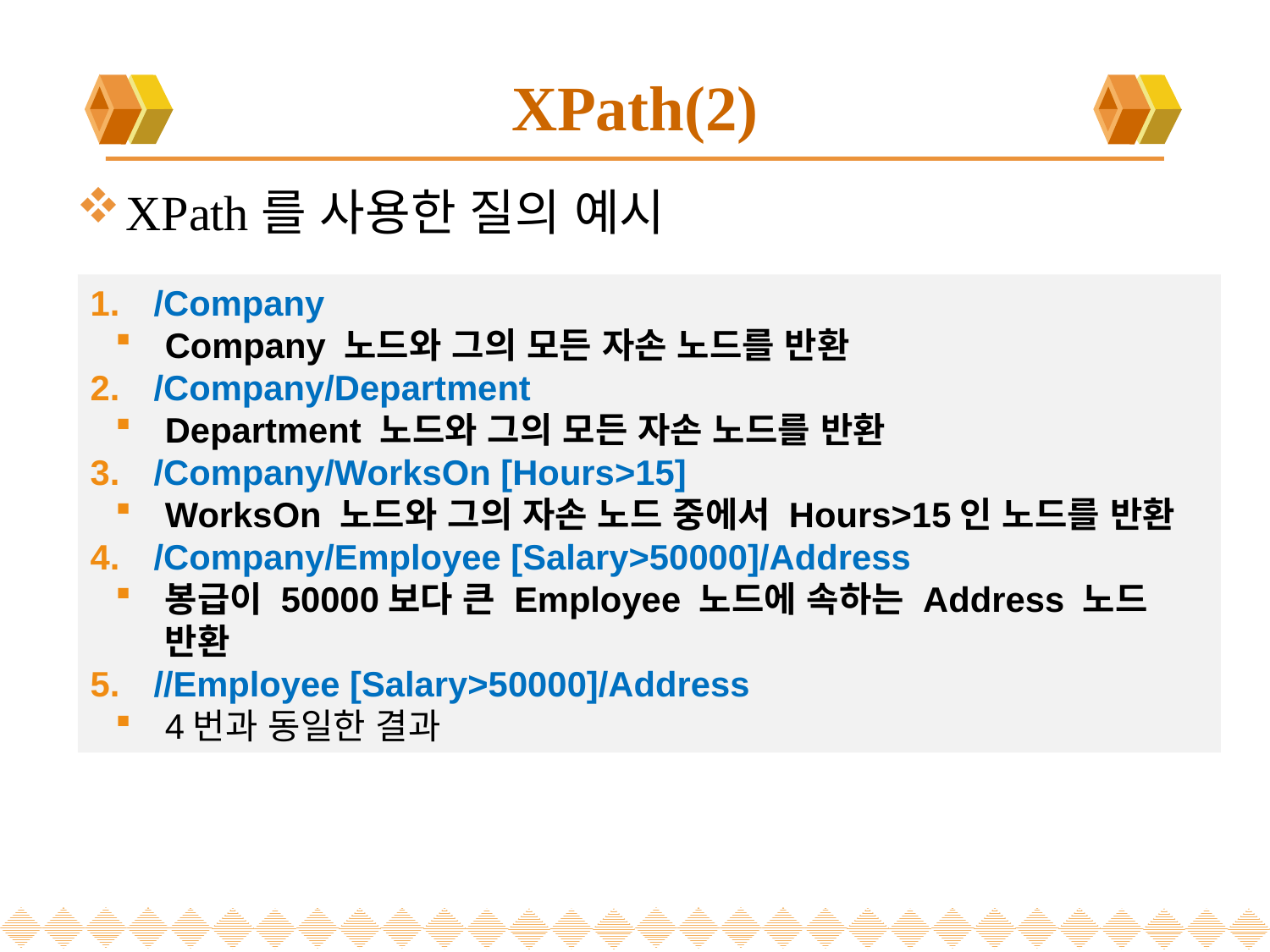

# XPath(2)
XPath를 사용한 질의 예시
/Company
Company 노드와 그의 모든 자손 노드를 반환
/Company/Department
Department 노드와 그의 모든 자손 노드를 반환
/Company/WorksOn [Hours>15]
WorksOn 노드와 그의 자손 노드 중에서 Hours>15인 노드를 반환
/Company/Employee [Salary>50000]/Address
봉급이 50000보다 큰 Employee 노드에 속하는 Address 노드 반환
//Employee [Salary>50000]/Address
4번과 동일한 결과